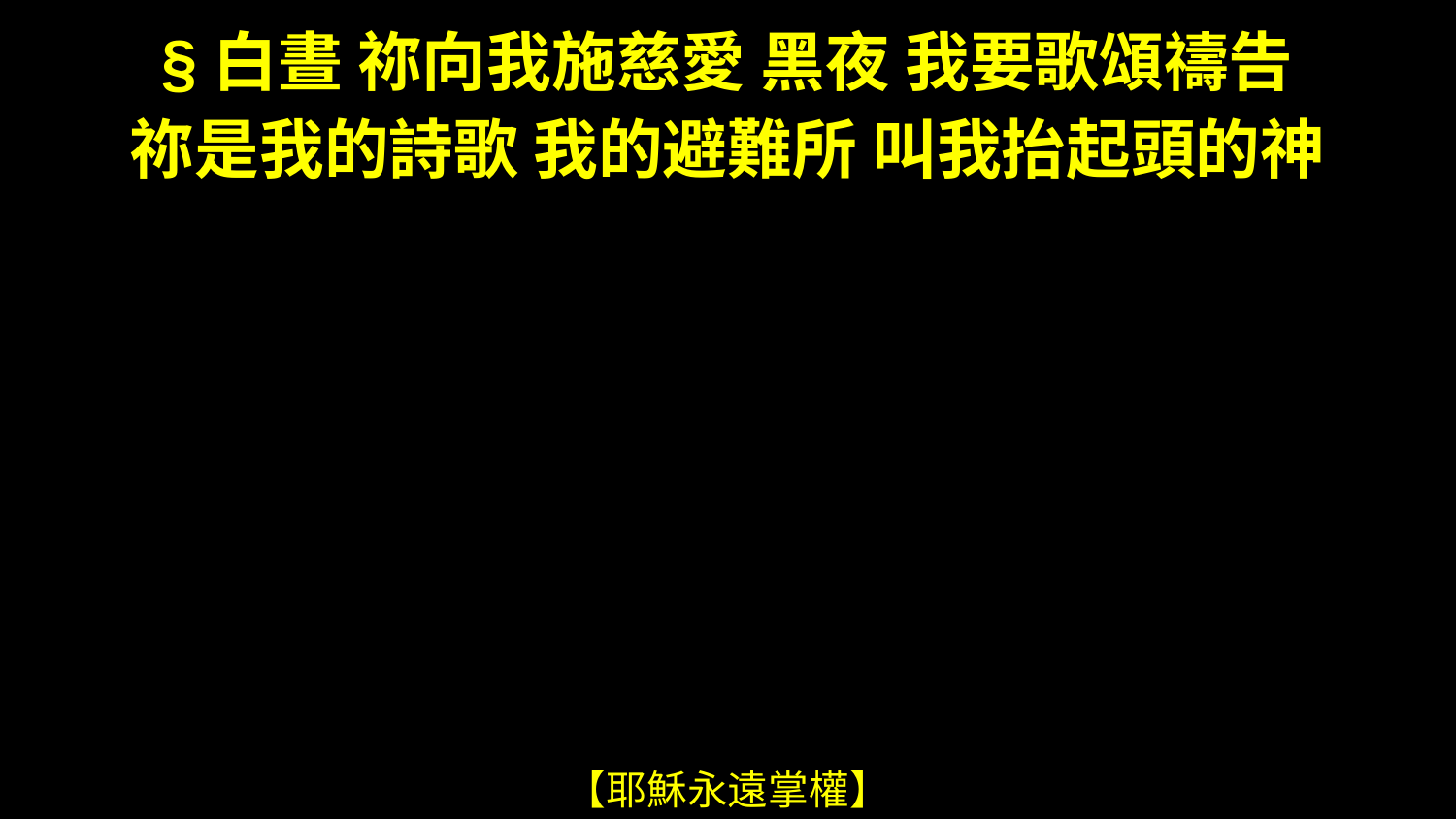

§白晝 祢向我施慈愛 黑夜 我要歌頌禱告
#
祢是我的詩歌 我的避難所 叫我抬起頭的神
【耶穌永遠掌權】